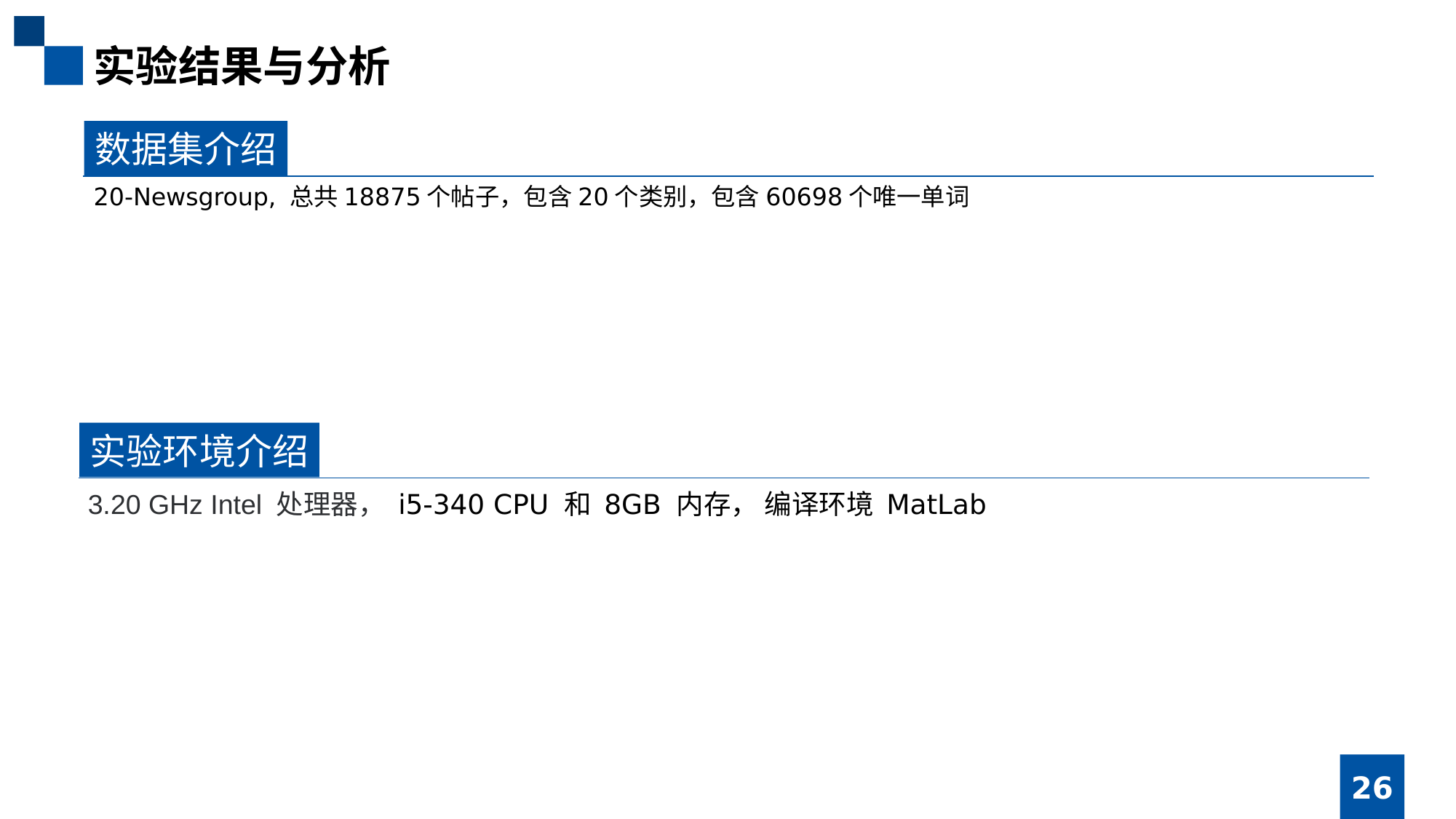

实验结果与分析
数据集介绍
20-Newsgroup, 总共18875个帖子，包含20个类别，包含60698个唯一单词
实验环境介绍
3.20 GHz Intel 处理器， i5-340 CPU 和 8GB 内存， 编译环境 MatLab
26